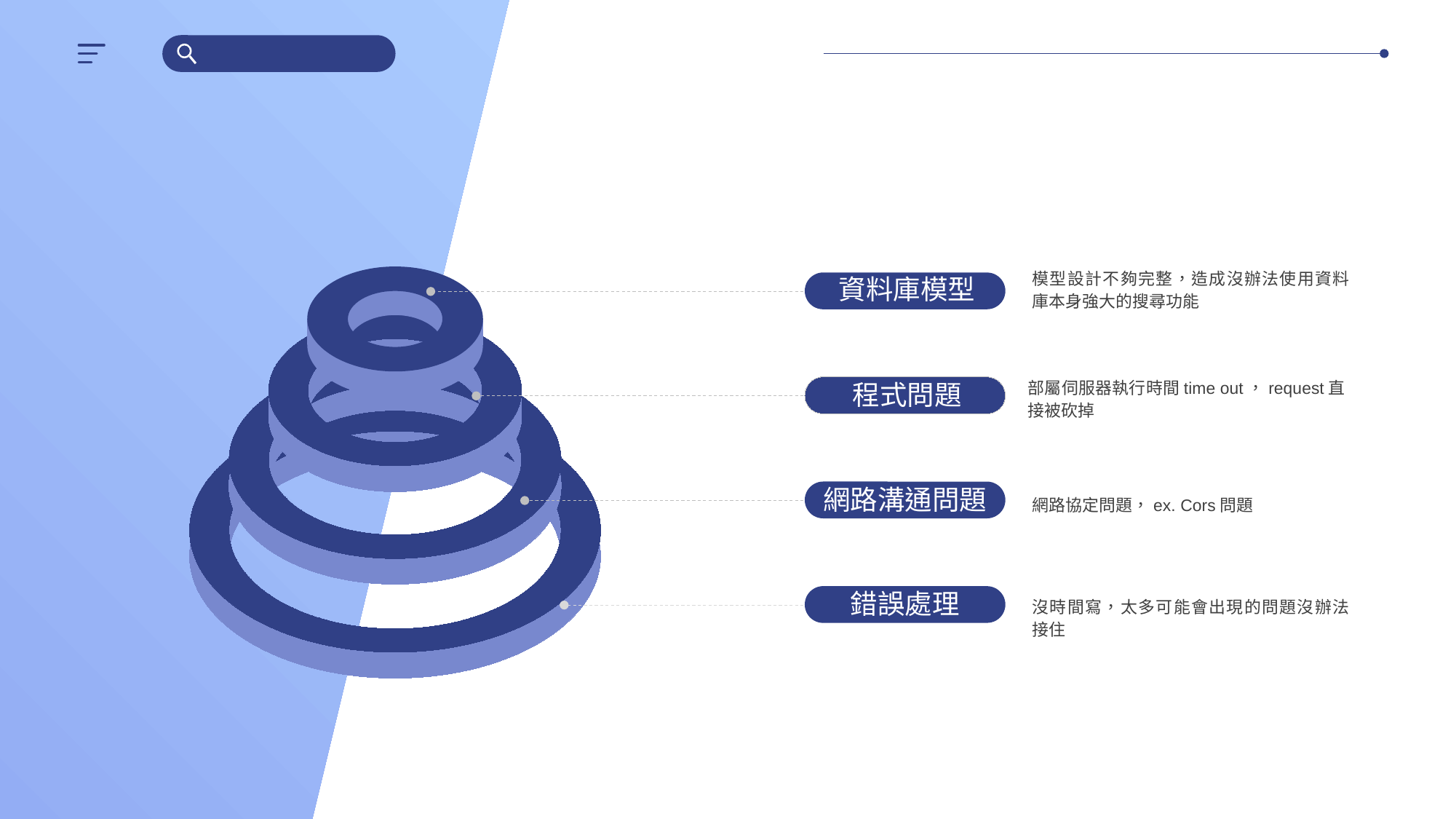

模型設計不夠完整，造成沒辦法使用資料庫本身強大的搜尋功能
資料庫模型

部屬伺服器執行時間time out，request直接被砍掉
程式問題

網路溝通問題

網路協定問題，ex. Cors問題
錯誤處理

沒時間寫，太多可能會出現的問題沒辦法接住